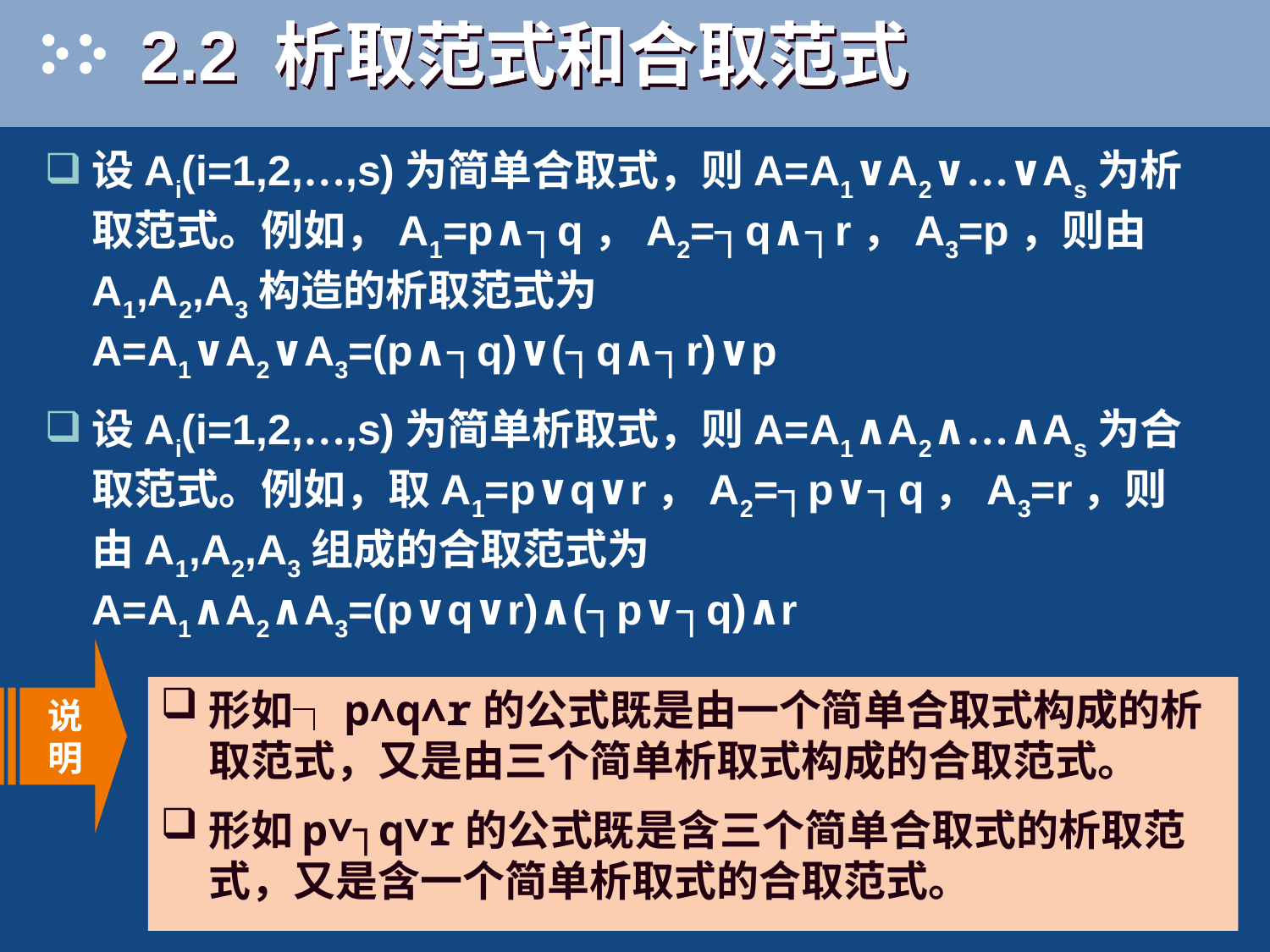

# 2.2 析取范式和合取范式
设Ai(i=1,2,…,s)为简单合取式，则A=A1∨A2∨…∨As为析取范式。例如，A1=p∧┐q，A2=┐q∧┐r，A3=p，则由A1,A2,A3构造的析取范式为
A=A1∨A2∨A3=(p∧┐q)∨(┐q∧┐r)∨p
设Ai(i=1,2,…,s)为简单析取式，则A=A1∧A2∧…∧As为合取范式。例如，取A1=p∨q∨r，A2=┐p∨┐q，A3=r，则由A1,A2,A3组成的合取范式为
A=A1∧A2∧A3=(p∨q∨r)∧(┐p∨┐q)∧r
形如┐p∧q∧r的公式既是由一个简单合取式构成的析取范式，又是由三个简单析取式构成的合取范式。
形如p∨┐q∨r的公式既是含三个简单合取式的析取范式，又是含一个简单析取式的合取范式。
说明